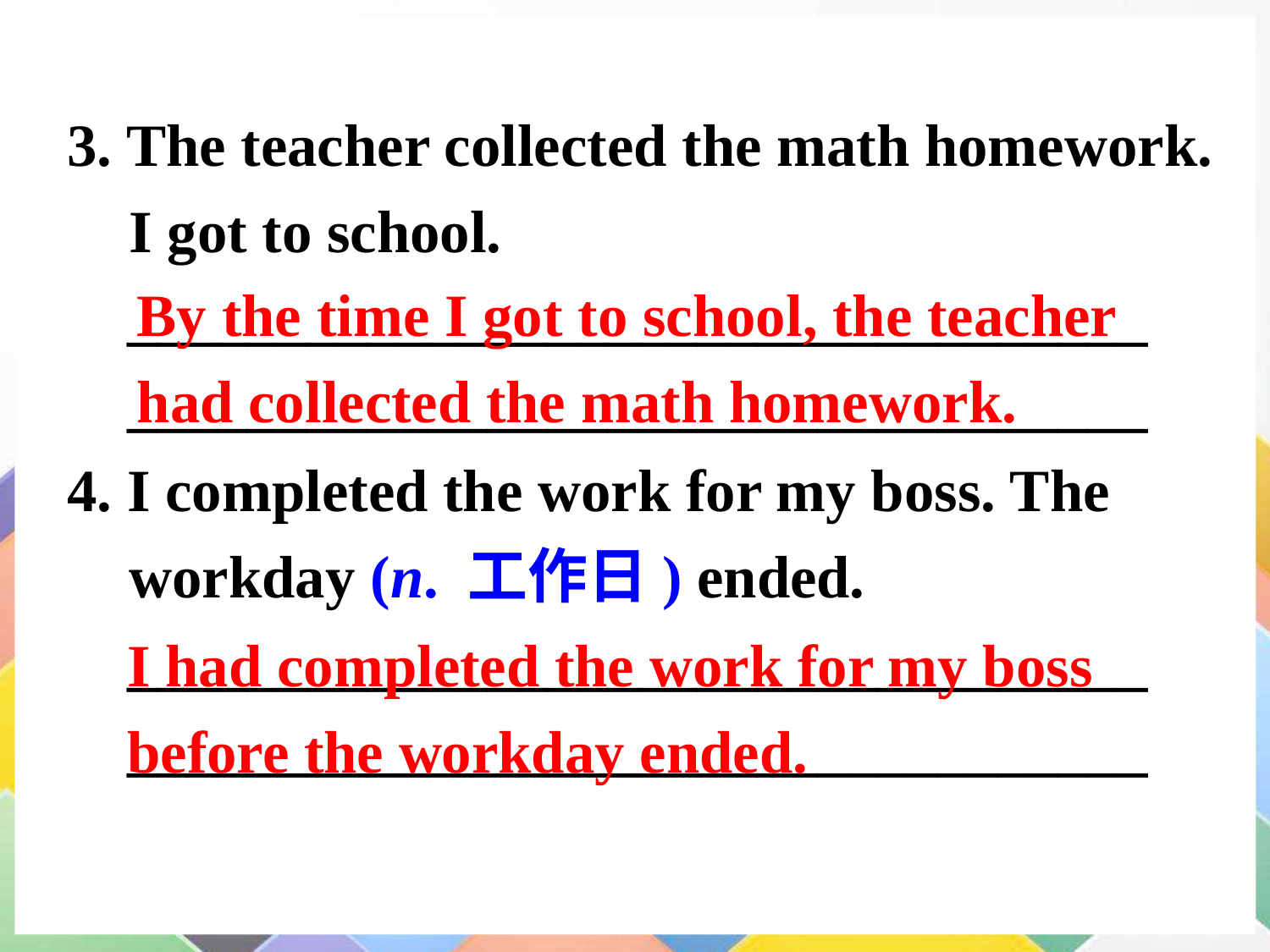

3. The teacher collected the math homework. I got to school.
    __________________________________
    __________________________________
4. I completed the work for my boss. The workday (n. 工作日) ended.
    __________________________________
    __________________________________
By the time I got to school, the teacher had collected the math homework.
I had completed the work for my boss before the workday ended.